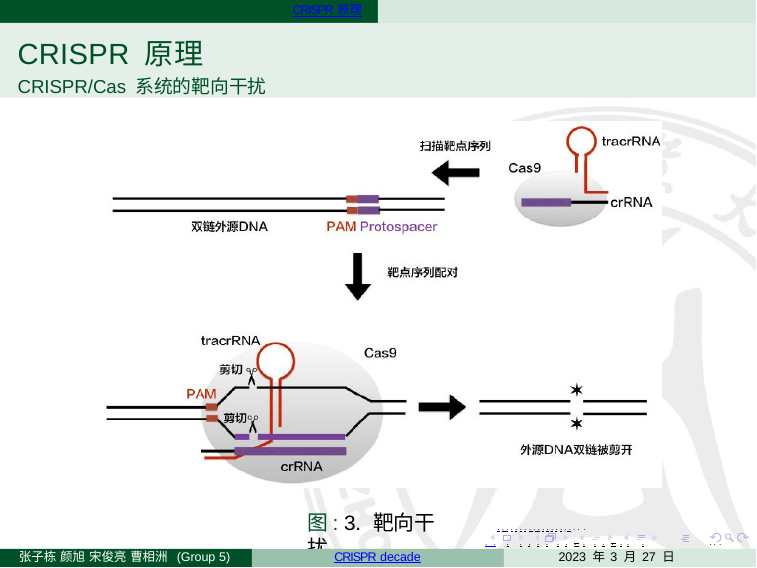

CRISPR 原理
CRISPR 原理
CRISPR/Cas 系统的靶向干扰

图: 3. 靶向干扰
. . . . . . . . . . . . . . . . . . . .

.   .     .     .   .   .   .    .   .   .   .    .   .   .   . .     .	. . .
2023 年 3 月 27 日	8 / 22

张子栋 颜旭 宋俊亮 曹相洲 (Group 5)
CRISPR decade